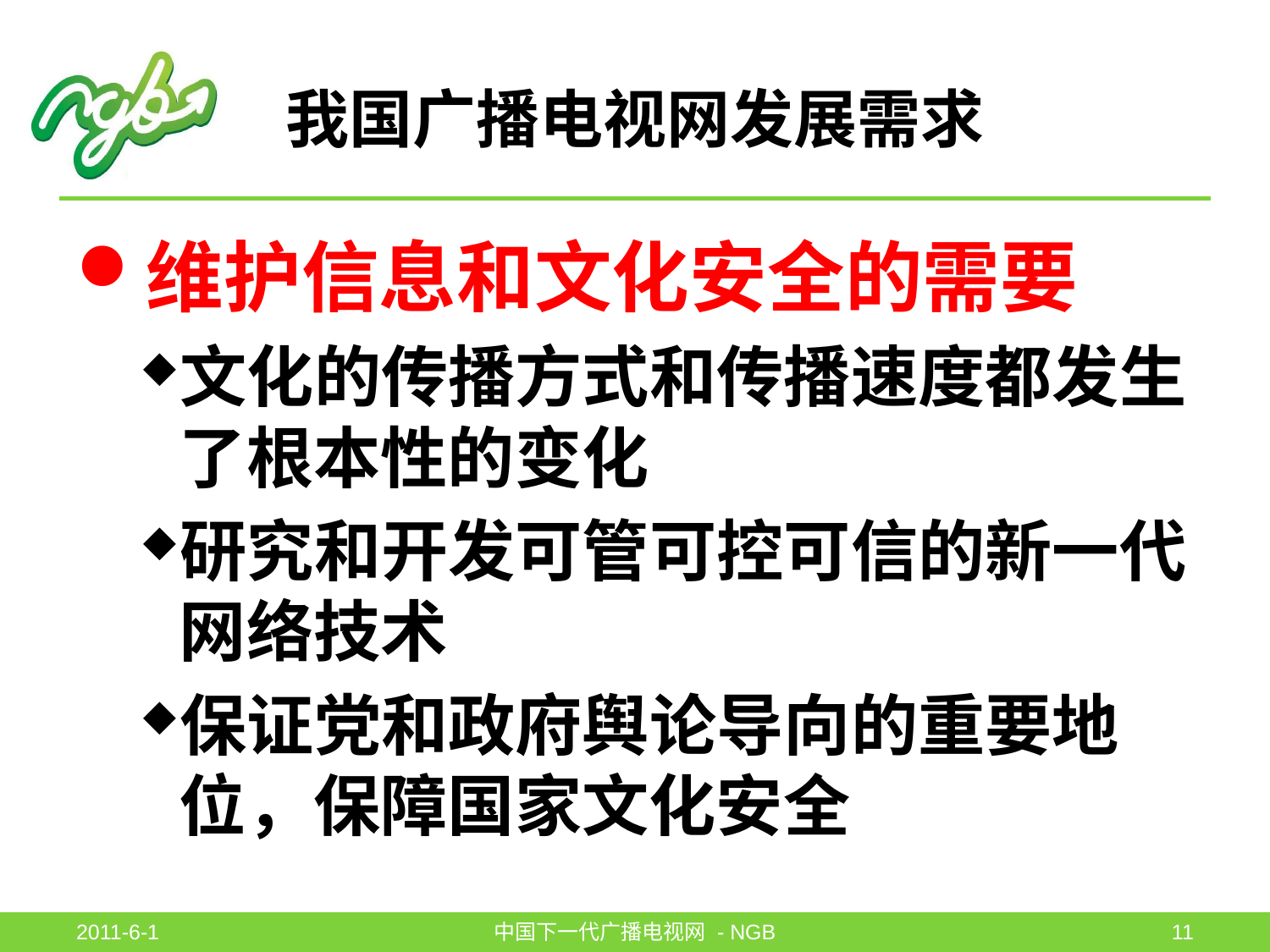

# 我国广播电视网发展需求
维护信息和文化安全的需要
文化的传播方式和传播速度都发生了根本性的变化
研究和开发可管可控可信的新一代网络技术
保证党和政府舆论导向的重要地位，保障国家文化安全

2011-6-1
中国下一代广播电视网 - NGB
11